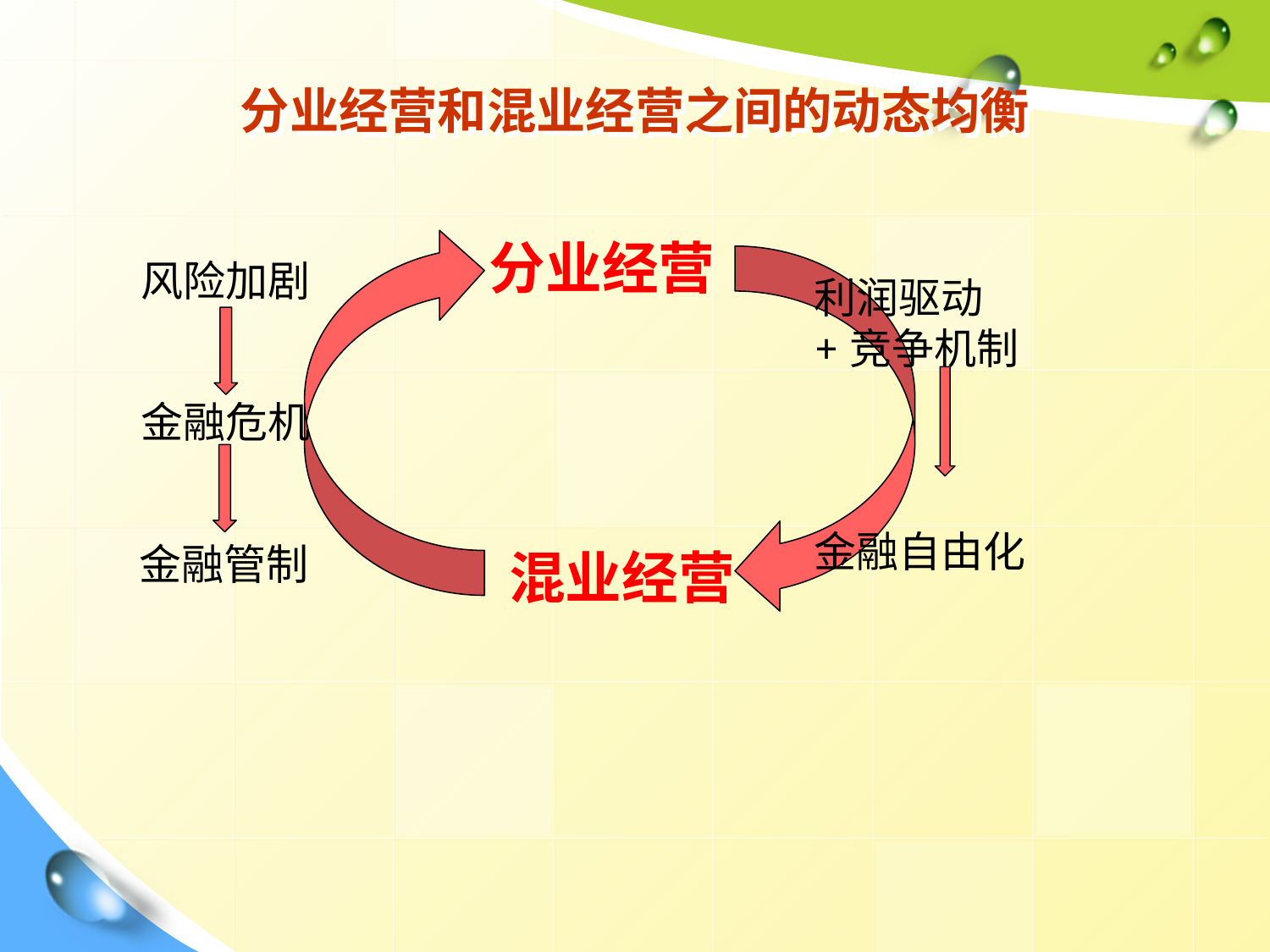

# 分业经营和混业经营之间的动态均衡

分业经营

风险加剧
利润驱动+竞争机制

金融自由化

金融危机

金融管制
混业经营